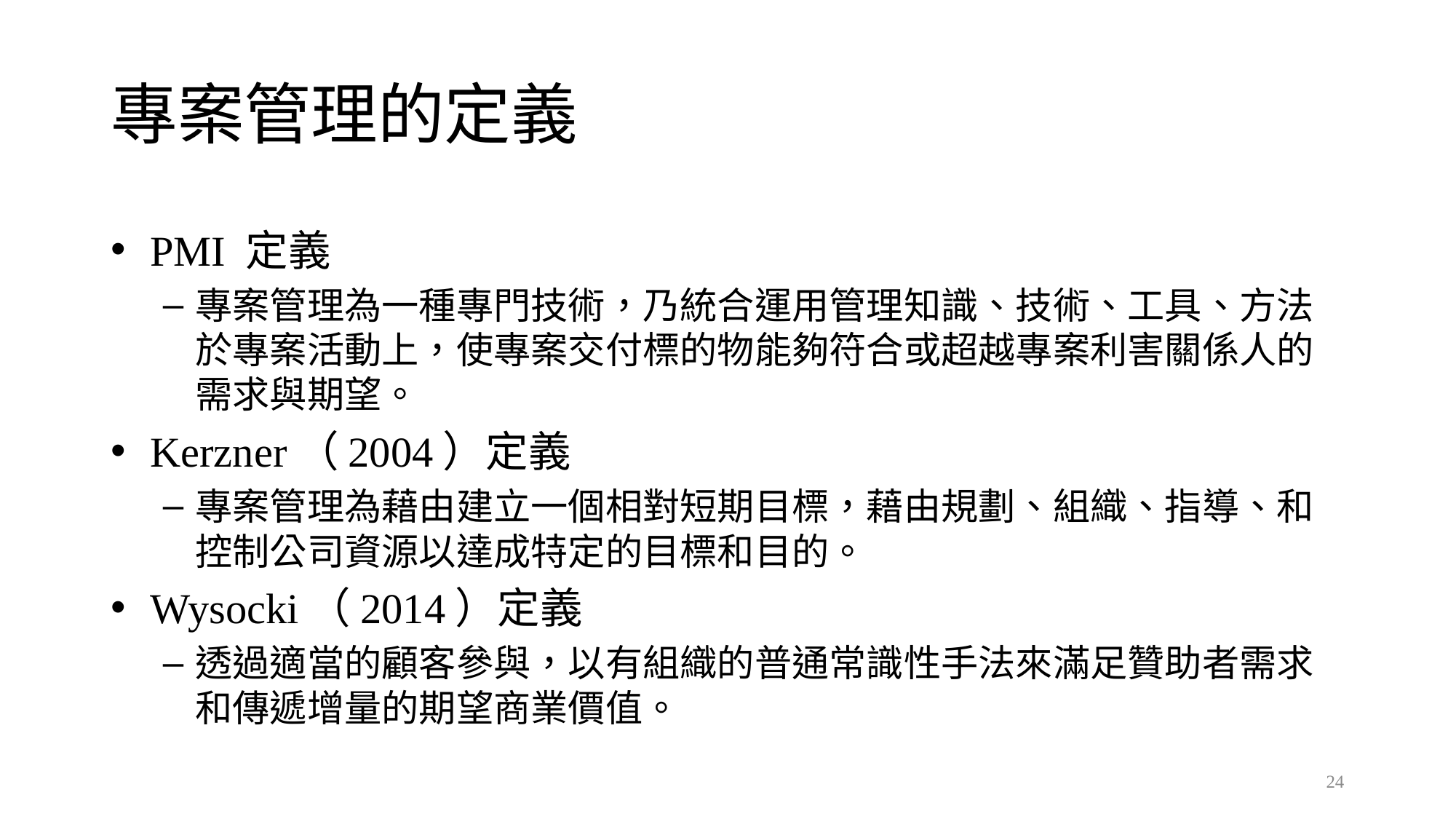

# 專案管理的定義
PMI 定義
專案管理為一種專門技術，乃統合運用管理知識、技術、工具、方法於專案活動上，使專案交付標的物能夠符合或超越專案利害關係人的需求與期望。
Kerzner（2004）定義
專案管理為藉由建立一個相對短期目標，藉由規劃、組織、指導、和控制公司資源以達成特定的目標和目的。
Wysocki（2014）定義
透過適當的顧客參與，以有組織的普通常識性手法來滿足贊助者需求和傳遞增量的期望商業價值。

24